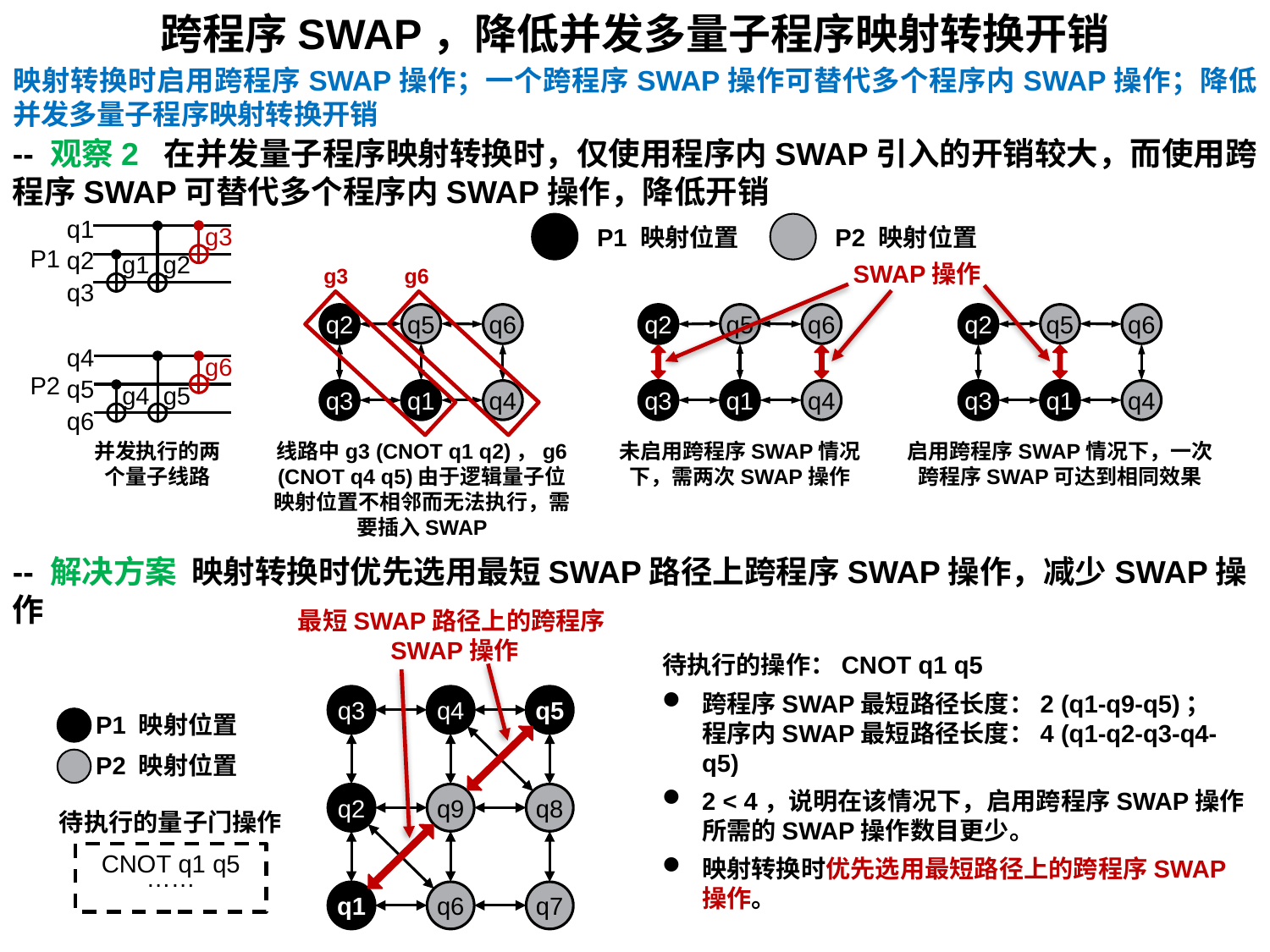

跨程序SWAP，降低并发多量子程序映射转换开销
映射转换时启用跨程序SWAP操作；一个跨程序SWAP操作可替代多个程序内SWAP操作；降低并发多量子程序映射转换开销
-- 观察2  在并发量子程序映射转换时，仅使用程序内SWAP引入的开销较大，而使用跨程序SWAP可替代多个程序内SWAP操作，降低开销
q1
q2
q3
g3

P1
g1
g2

q4
q5
q6
g6

P2
g4
g5

并发执行的两个量子线路

P1 映射位置

P2 映射位置
SWAP操作
g3
g6
q2
q5
q6
q3
q1
q4

线路中g3 (CNOT q1 q2)，g6 (CNOT q4 q5)由于逻辑量子位映射位置不相邻而无法执行，需要插入SWAP
q2
q5
q6

q3
q1
q4
未启用跨程序SWAP情况下，需两次SWAP操作
q2
q5
q6

q3
q1
q4
启用跨程序SWAP情况下，一次跨程序SWAP可达到相同效果
-- 解决方案  映射转换时优先选用最短SWAP路径上跨程序SWAP操作，减少SWAP操作
最短SWAP路径上的跨程序SWAP操作
待执行的操作：CNOT q1 q5
跨程序SWAP最短路径长度：2 (q1-q9-q5)；     程序内SWAP最短路径长度：4 (q1-q2-q3-q4-q5)
2 < 4，说明在该情况下，启用跨程序SWAP操作所需的SWAP操作数目更少。
映射转换时优先选用最短路径上的跨程序SWAP操作。
q3
q4
q5
q2
q9
q8

q6
q7
q1
P1 映射位置

P2 映射位置

待执行的量子门操作
CNOT q1 q5
……